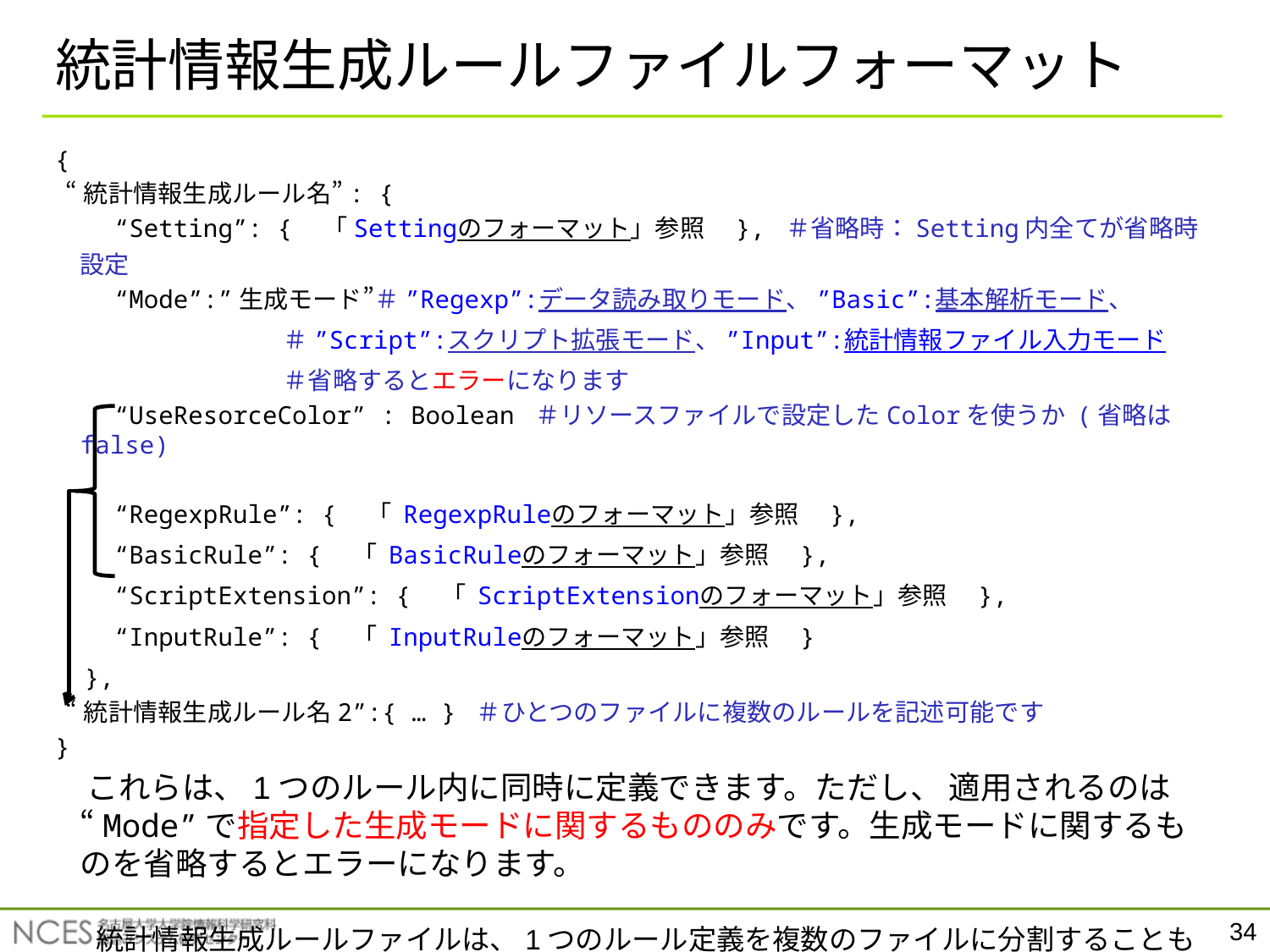

# 統計情報生成ルールファイルフォーマット
{
  “統計情報生成ルール名”: {
    “Setting”: {　「Settingのフォーマット」参照　}, ＃省略時：Setting内全てが省略時設定
    “Mode”:”生成モード”＃”Regexp”:データ読み取りモード、”Basic”:基本解析モード、
　　　　　　 　　　＃”Script”:スクリプト拡張モード、”Input”:統計情報ファイル入力モード
　　　　　　 　　　＃省略するとエラーになります
    “UseResorceColor” : Boolean ＃リソースファイルで設定したColorを使うか (省略はfalse)

    “RegexpRule”: {　「 RegexpRuleのフォーマット」参照　},
    “BasicRule”: {　「 BasicRuleのフォーマット」参照　},
    “ScriptExtension”: {　「 ScriptExtensionのフォーマット」参照　},
    “InputRule”: {　「 InputRuleのフォーマット」参照　}
  },
  “統計情報生成ルール名2”:{ … } ＃ひとつのファイルに複数のルールを記述可能です
}
　これらは、1つのルール内に同時に定義できます。ただし、 適用されるのは“Mode”で指定した生成モードに関するもののみです。生成モードに関するものを省略するとエラーになります。

 　統計情報生成ルールファイルは、1つのルール定義を複数のファイルに分割することも可能です。
その際は、統計情報生成ルール名を一致させること、定義の重複をなくすことに気を付けてください。

34